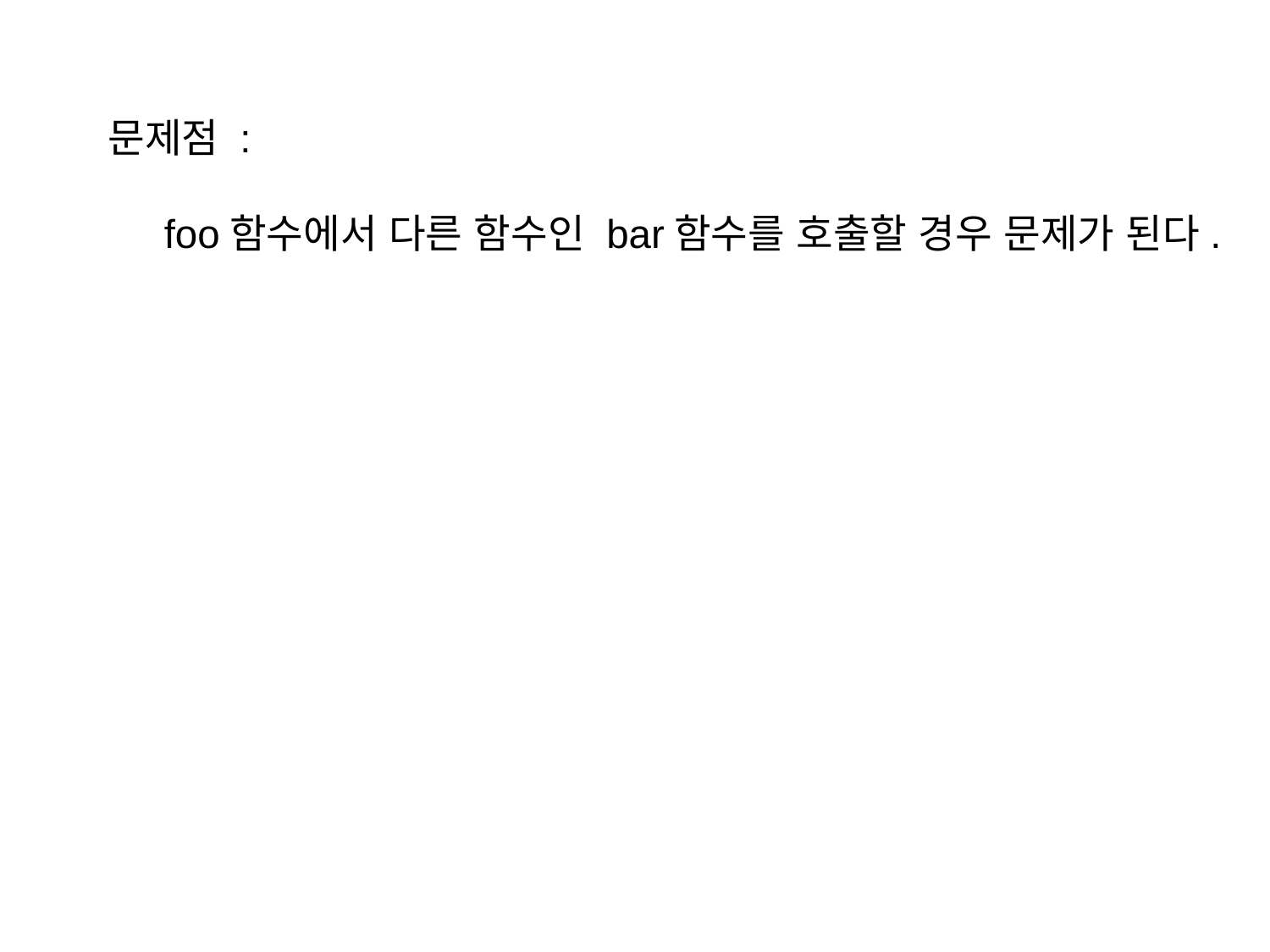

문제점 :

     foo함수에서 다른 함수인 bar함수를 호출할 경우 문제가 된다.